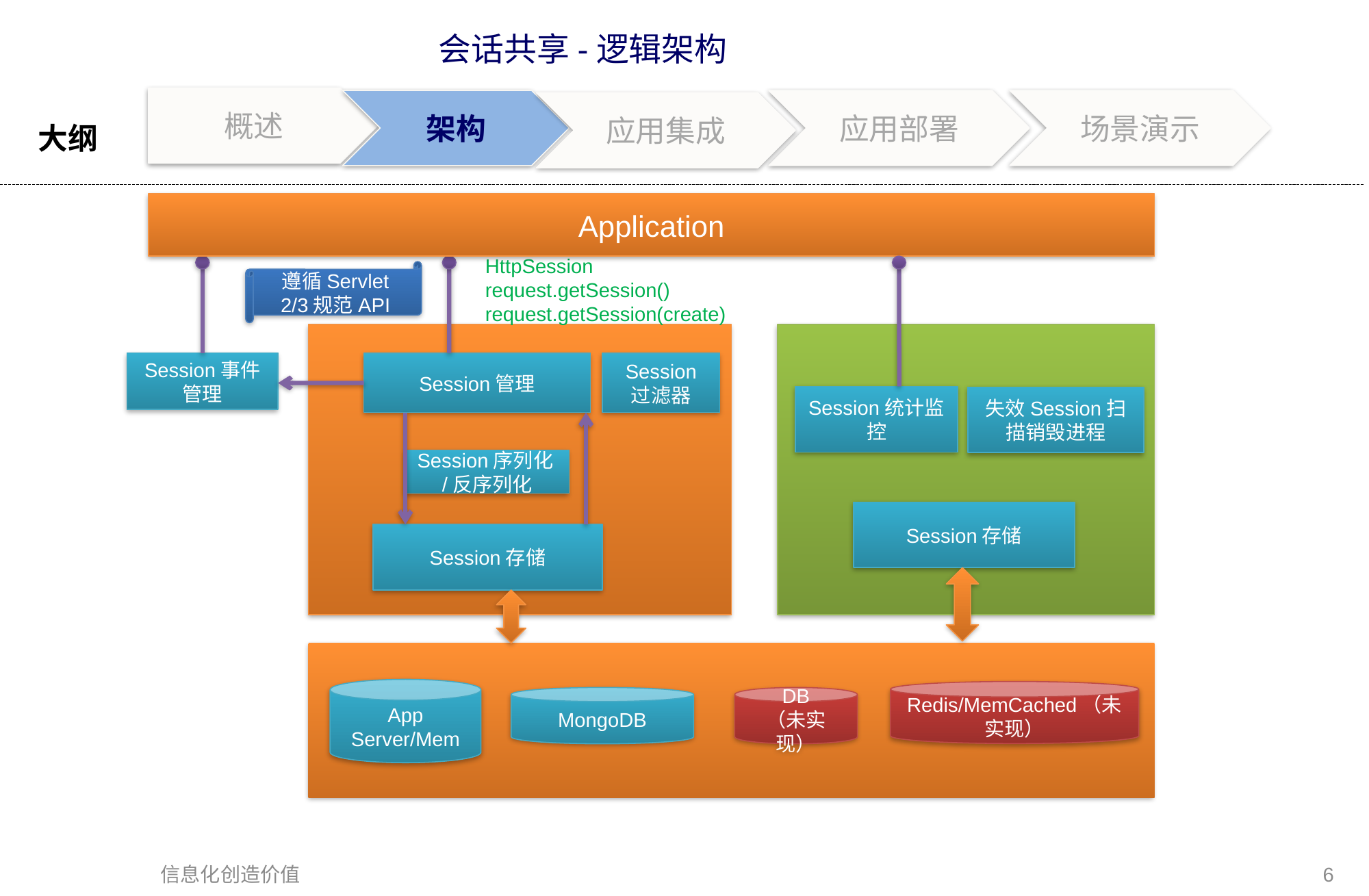

# 会话共享-逻辑架构
大纲
概述
架构
应用部署
场景演示
应用集成
Application
HttpSession
request.getSession()
request.getSession(create)

遵循Servlet 2/3规范API

Session事件管理
Session管理
Session
过滤器
Session统计监控
失效Session扫描销毁进程
Session序列化/反序列化
Session存储
Session存储

App Server/Mem
Redis/MemCached（未实现）
MongoDB
DB
（未实现）
6
信息化创造价值